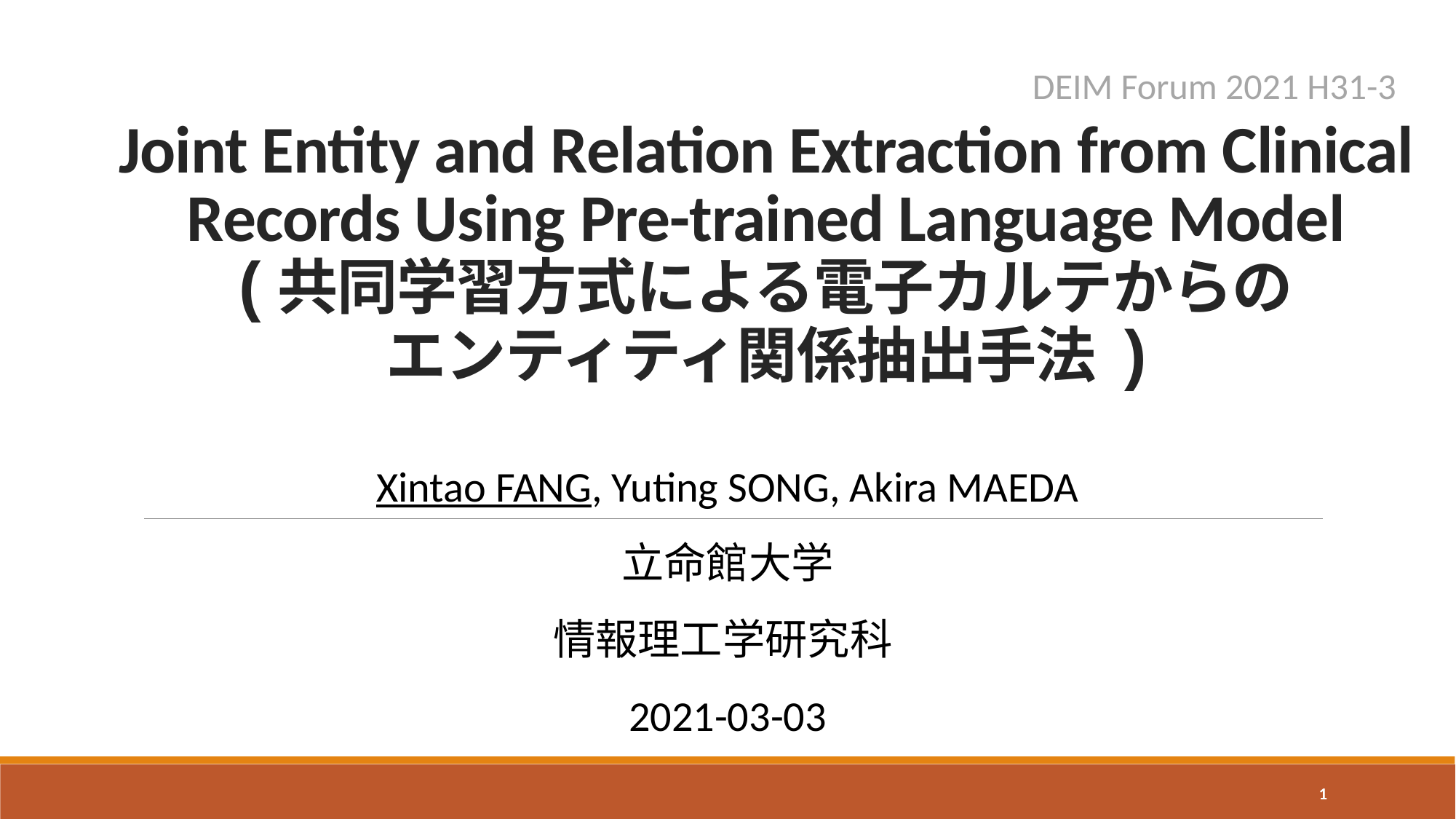

DEIM Forum 2021 H31-3
# Joint Entity and Relation Extraction from Clinical Records Using Pre-trained Language Model (共同学習方式による電子カルテからの​ エンティティ関係抽出手法 )
Xintao FANG​, Yuting SONG, Akira MAEDA
立命館大学
情報理工学研究科
2021-03-03
​
1